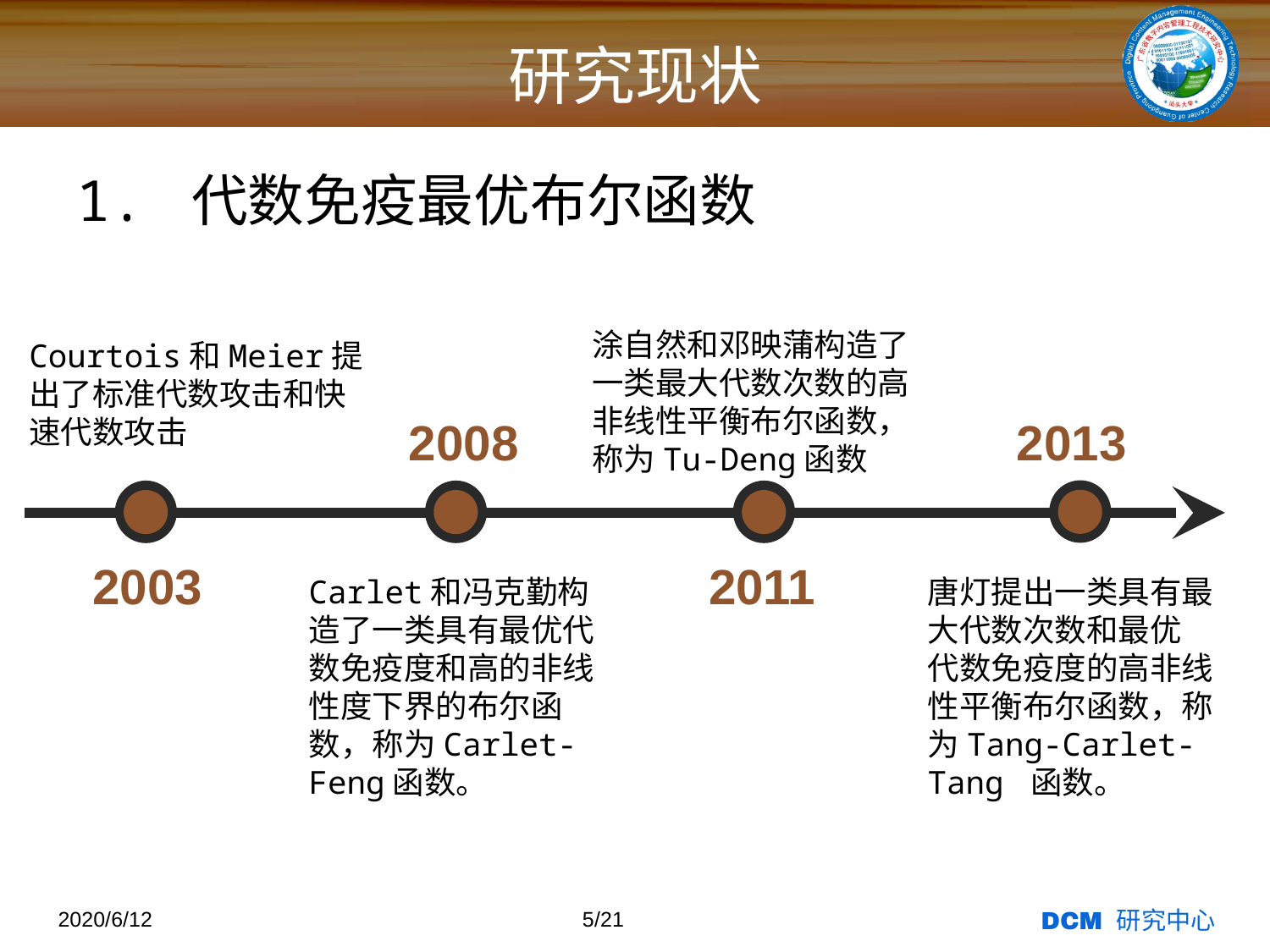

# 研究现状
1. 代数免疫最优布尔函数
涂自然和邓映蒲构造了一类最大代数次数的高非线性平衡布尔函数，称为Tu-Deng函数

Courtois和Meier提出了标准代数攻击和快速代数攻击
2008
2013

2003
2011
Carlet和冯克勤构造了一类具有最优代数免疫度和高的非线性度下界的布尔函数，称为Carlet-Feng函数。
唐灯提出一类具有最大代数次数和最优
代数免疫度的高非线性平衡布尔函数，称 为Tang-Carlet-Tang 函数。
2020/6/12
5/21